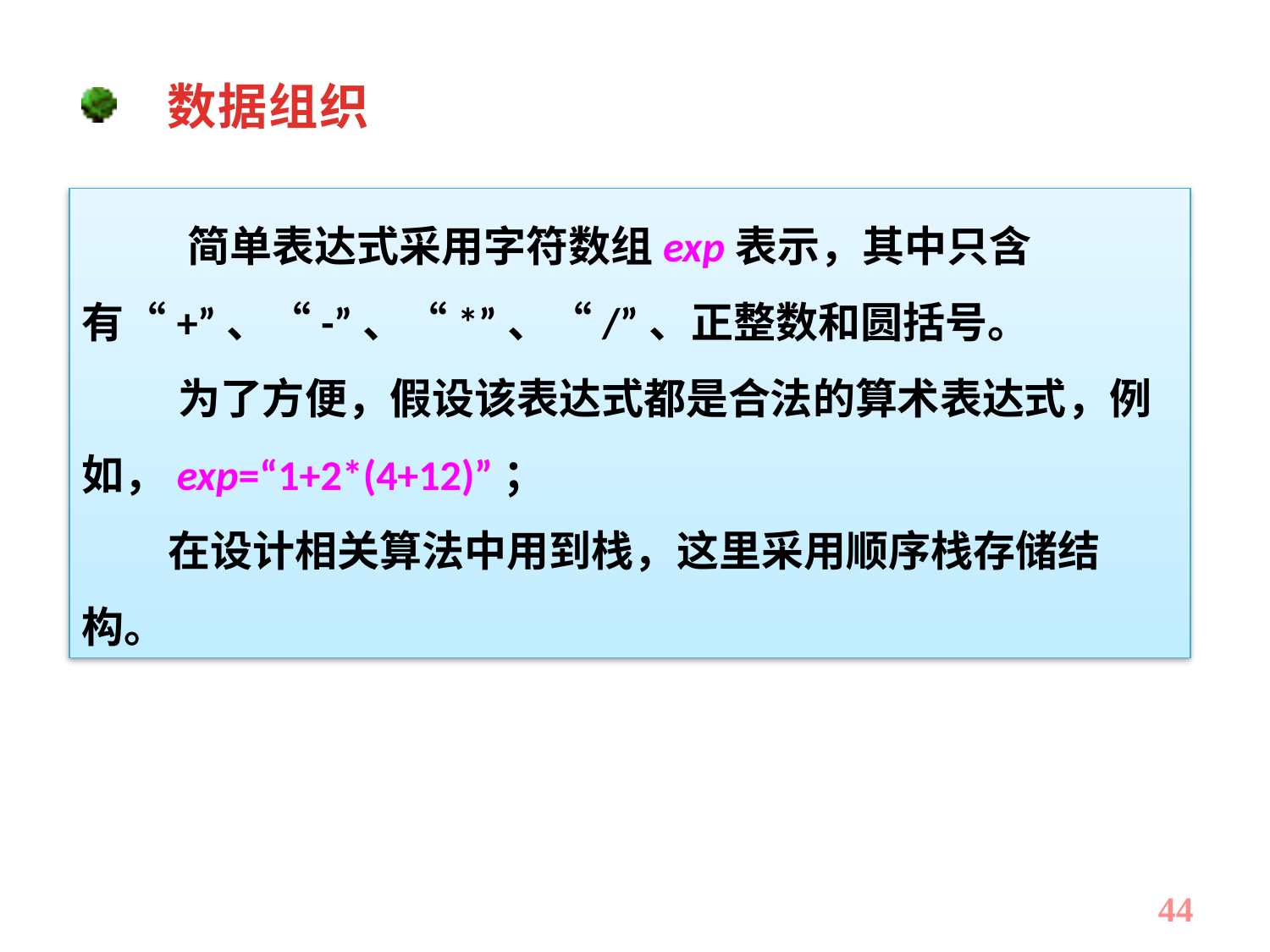

数据组织
          简单表达式采用字符数组exp表示，其中只含有“+”、“-”、“*”、“/”、正整数和圆括号。
         为了方便，假设该表达式都是合法的算术表达式，例如，exp=“1+2*(4+12)”；
        在设计相关算法中用到栈，这里采用顺序栈存储结构。
44